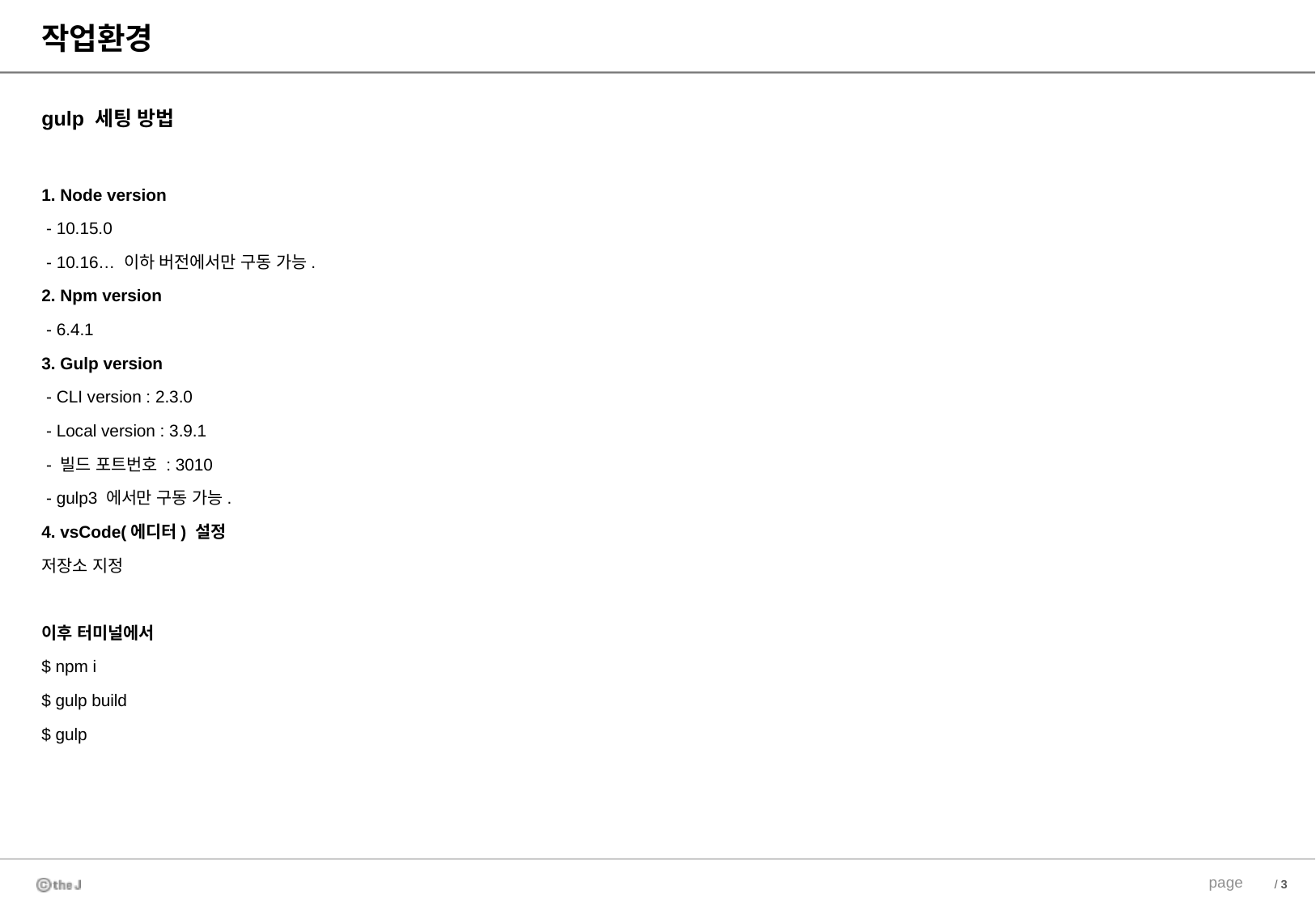

작업환경
gulp 세팅 방법

1. Node version
 - 10.15.0
 - 10.16… 이하 버전에서만 구동 가능.
2. Npm version
 - 6.4.1
3. Gulp version
 - CLI version : 2.3.0
 - Local version : 3.9.1
 - 빌드 포트번호 : 3010
 - gulp3 에서만 구동 가능.
4. vsCode(에디터) 설정
저장소 지정

이후 터미널에서
$ npm i
$ gulp build
$ gulp